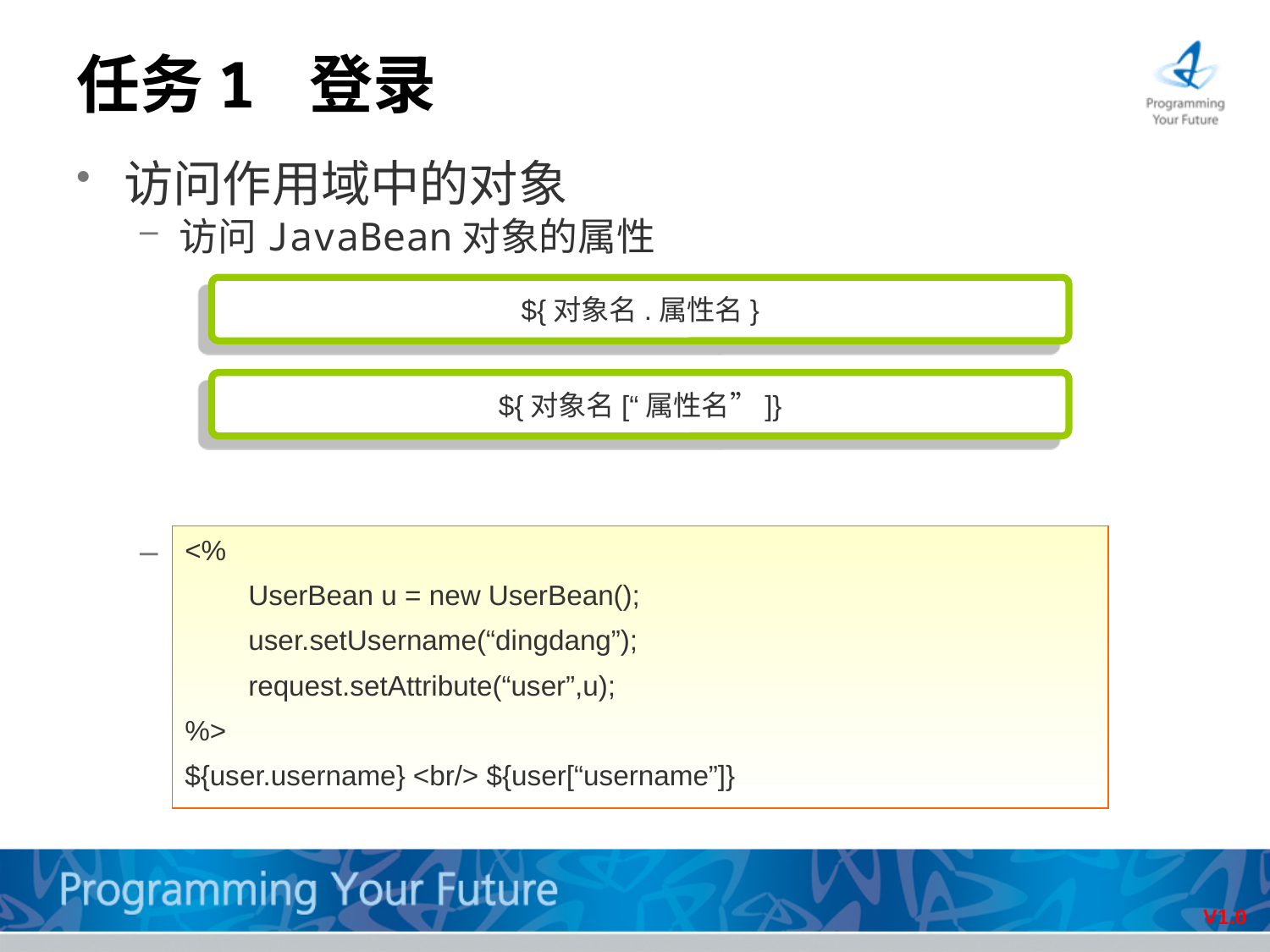

# 任务1 登录
访问作用域中的对象
访问JavaBean对象的属性

示例

${对象名.属性名}
${对象名[“属性名”]}
<%
UserBean u = new UserBean();
user.setUsername(“dingdang”);
request.setAttribute(“user”,u);
%>
${user.username} <br/> ${user[“username”]}